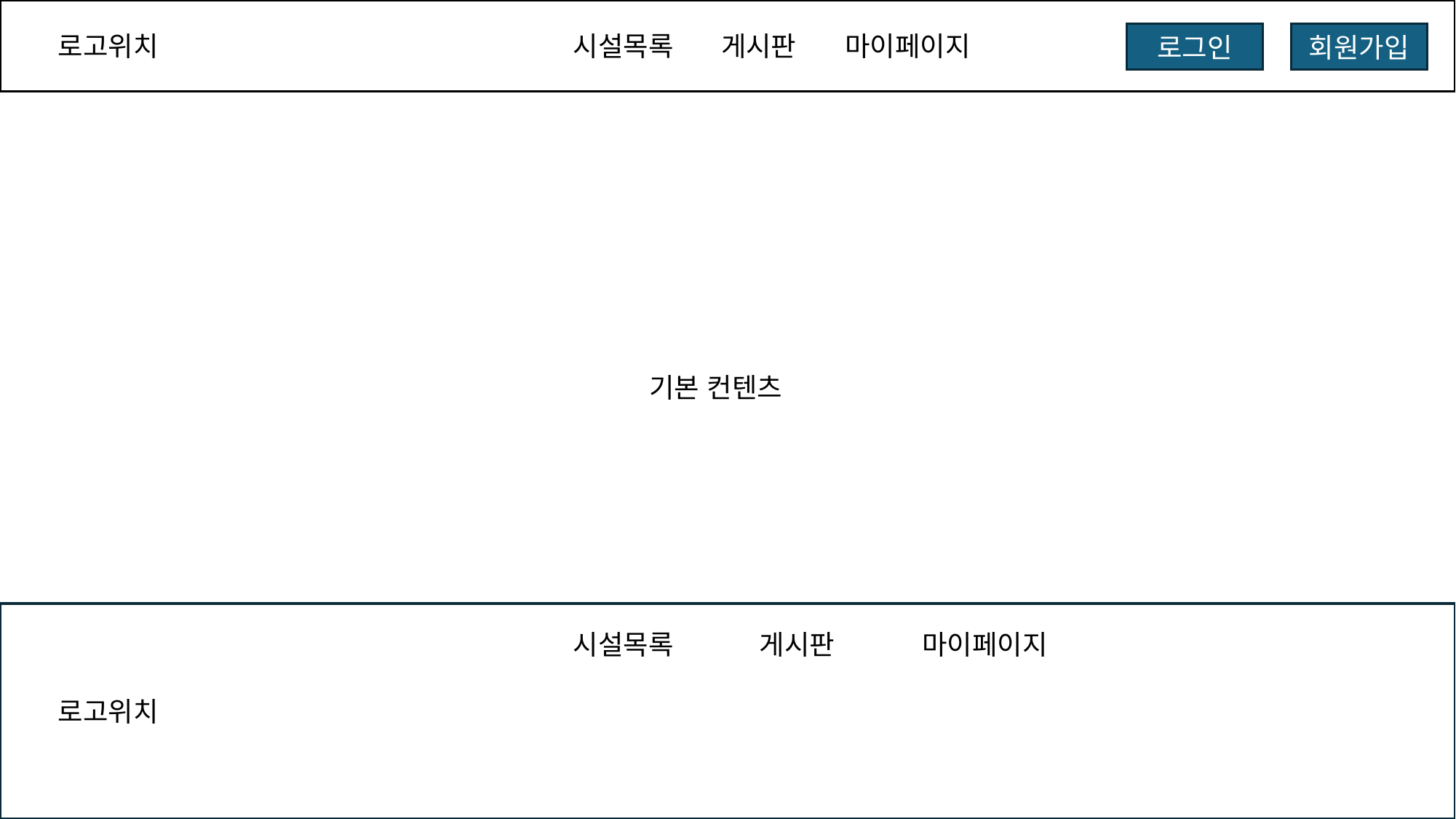

로고위치
시설목록
게시판
마이페이지
로그인
회원가입
기본 컨텐츠

시설목록
게시판
마이페이지
로고위치